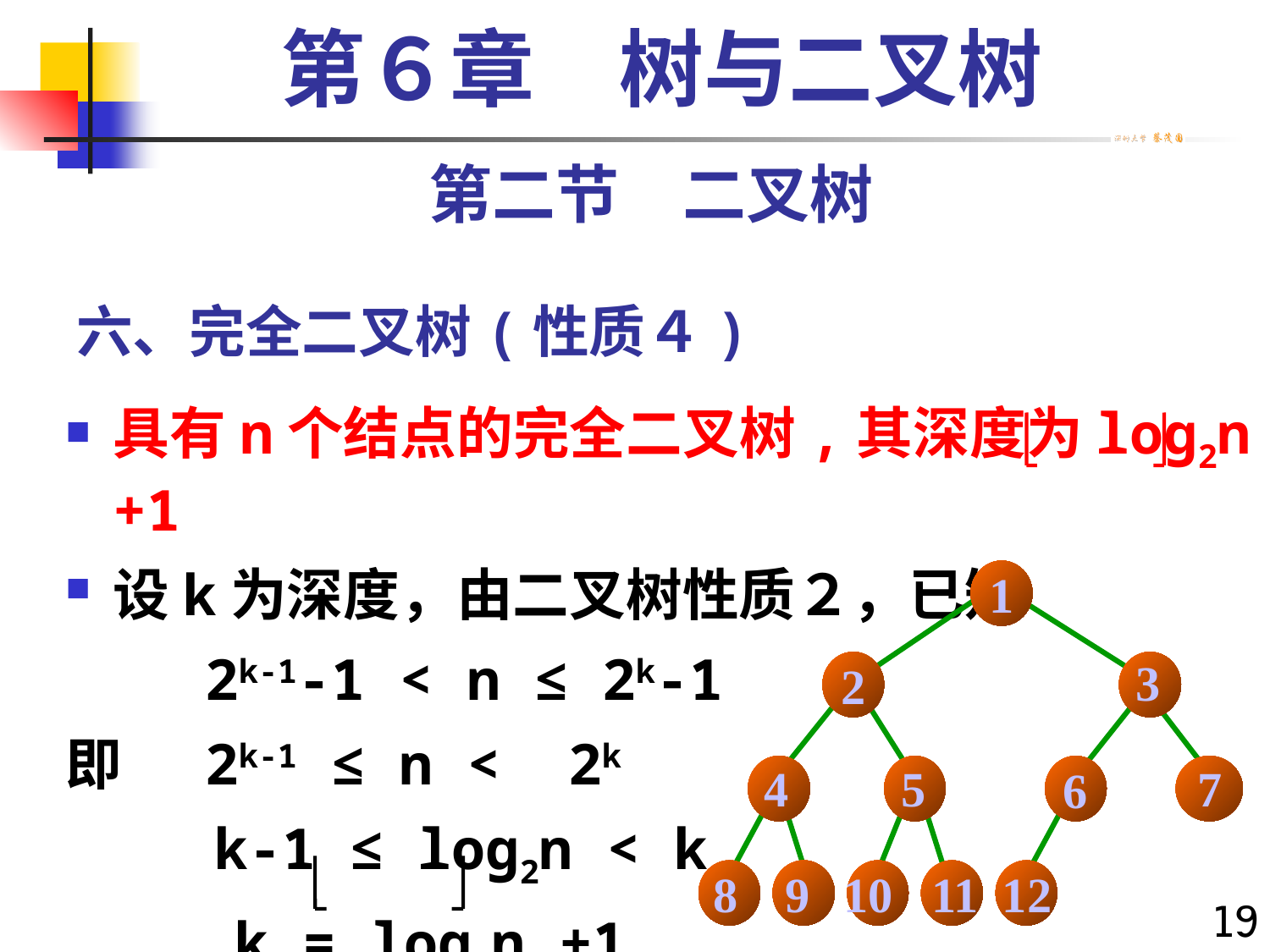

第６章　树与二叉树
第二节　二叉树
# 六、完全二叉树(性质４)
具有n个结点的完全二叉树,其深度为log2n +1
设k为深度，由二叉树性质２，已知
　　 2k-1-1 < n ≤ 2k-1
即　 2k-1 ≤ n <  2k
	   k-1 ≤ log2n < k
     k = log2n +1

1

3
2

4
5
7

6

8
9
10
11
12

19